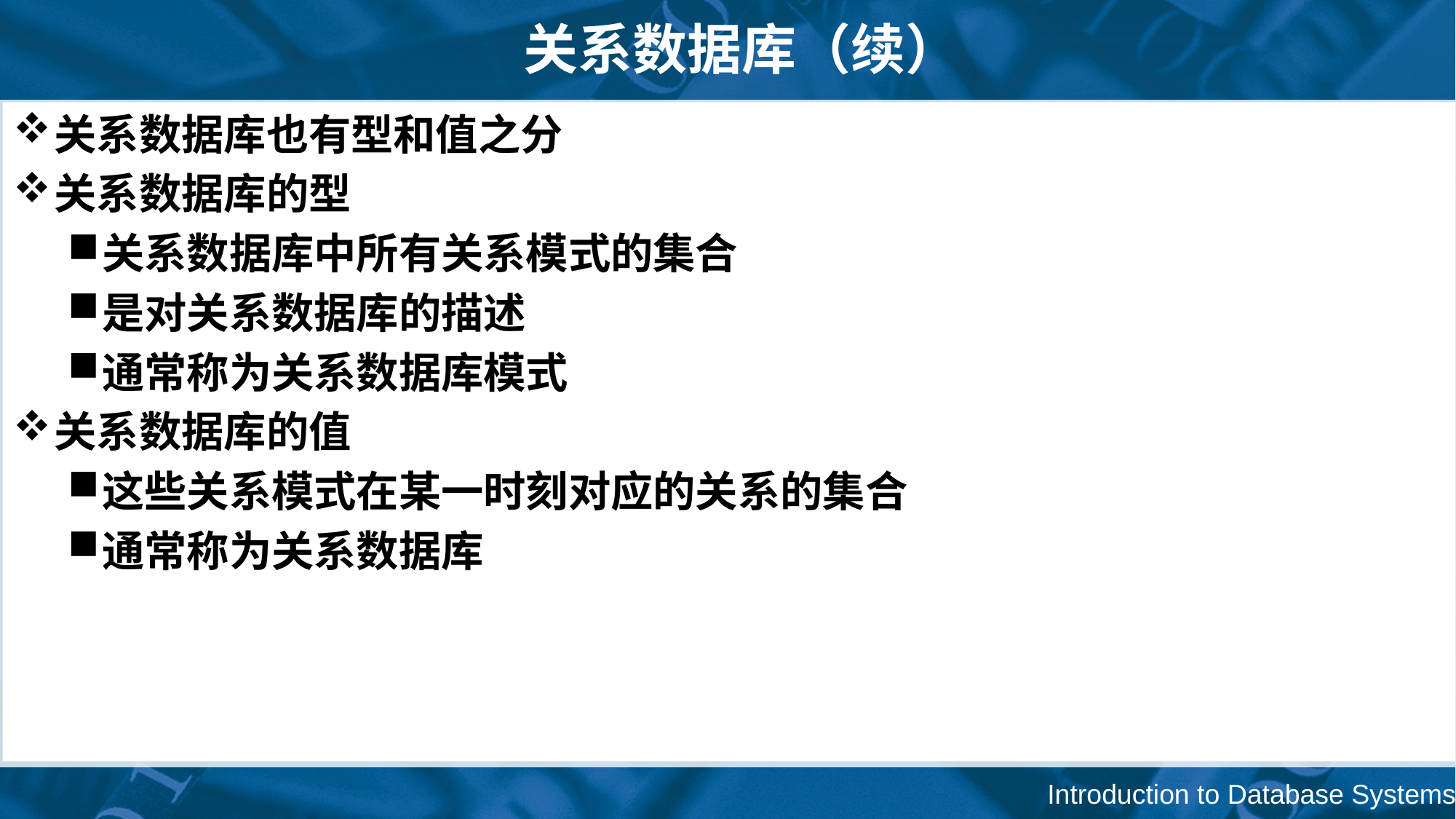

# 关系数据库（续）
关系数据库也有型和值之分
关系数据库的型
关系数据库中所有关系模式的集合
是对关系数据库的描述
通常称为关系数据库模式
关系数据库的值
这些关系模式在某一时刻对应的关系的集合
通常称为关系数据库